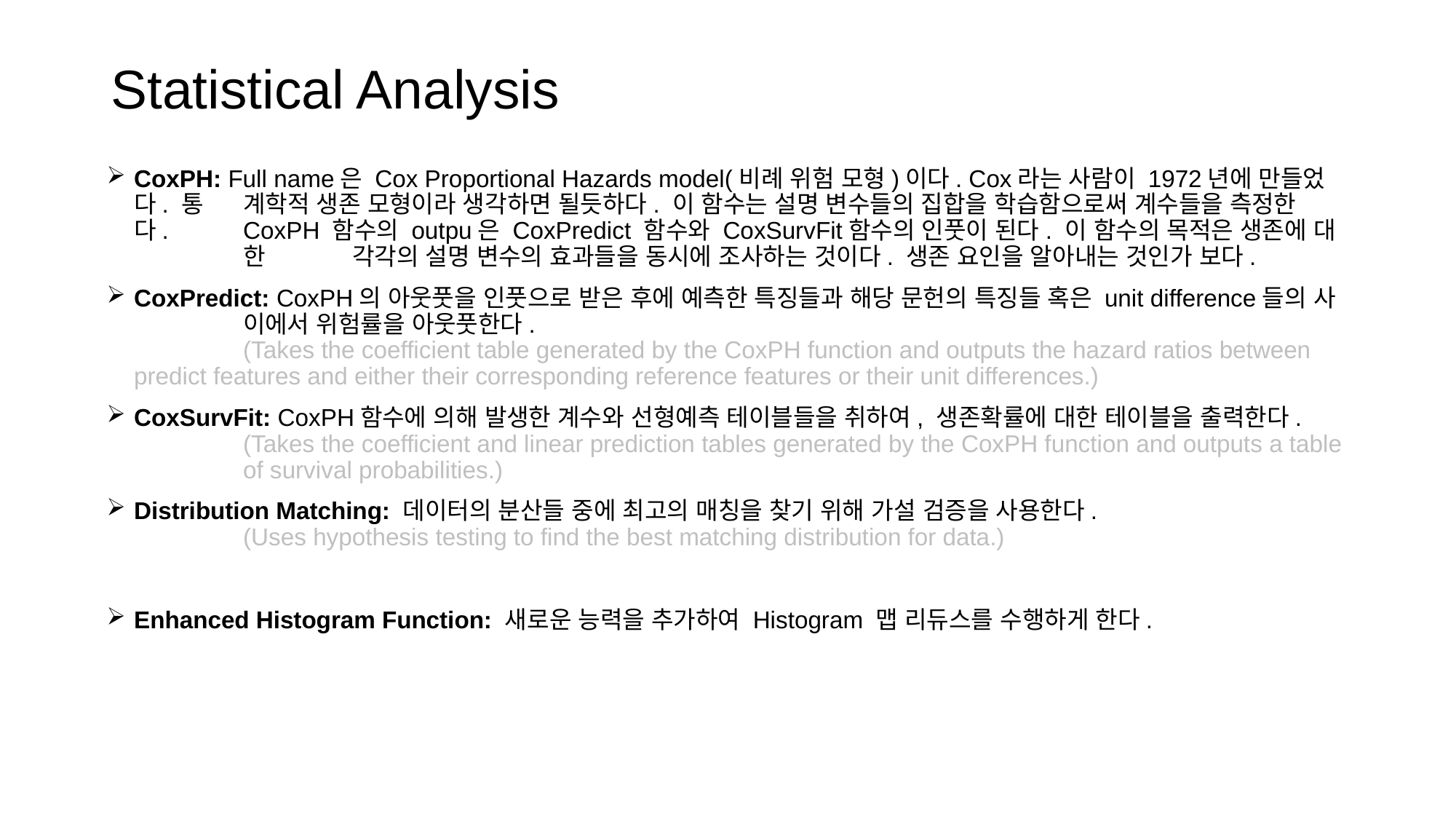

?
# Statistical Analysis
CoxPH: Full name은 Cox Proportional Hazards model(비례 위험 모형)이다. Cox라는 사람이 1972년에 만들었다. 통	계학적 생존 모형이라 생각하면 될듯하다. 이 함수는 설명 변수들의 집합을 학습함으로써 계수들을 측정한	다. 	CoxPH 함수의 outpu은 CoxPredict 함수와 CoxSurvFit함수의 인풋이 된다. 이 함수의 목적은 생존에 대	한 	각각의 설명 변수의 효과들을 동시에 조사하는 것이다. 생존 요인을 알아내는 것인가 보다.
CoxPredict: CoxPH의 아웃풋을 인풋으로 받은 후에 예측한 특징들과 해당 문헌의 특징들 혹은 unit difference들의 사	이에서 위험률을 아웃풋한다.
	(Takes the coefficient table generated by the CoxPH function and outputs the hazard ratios between 	predict features and either their corresponding reference features or their unit differences.)
CoxSurvFit: CoxPH함수에 의해 발생한 계수와 선형예측 테이블들을 취하여, 생존확률에 대한 테이블을 출력한다.
	(Takes the coefficient and linear prediction tables generated by the CoxPH function and outputs a table  	of survival probabilities.)
Distribution Matching: 데이터의 분산들 중에 최고의 매칭을 찾기 위해 가설 검증을 사용한다.
	(Uses hypothesis testing to find the best matching distribution for data.)

Enhanced Histogram Function: 새로운 능력을 추가하여 Histogram 맵 리듀스를 수행하게 한다.